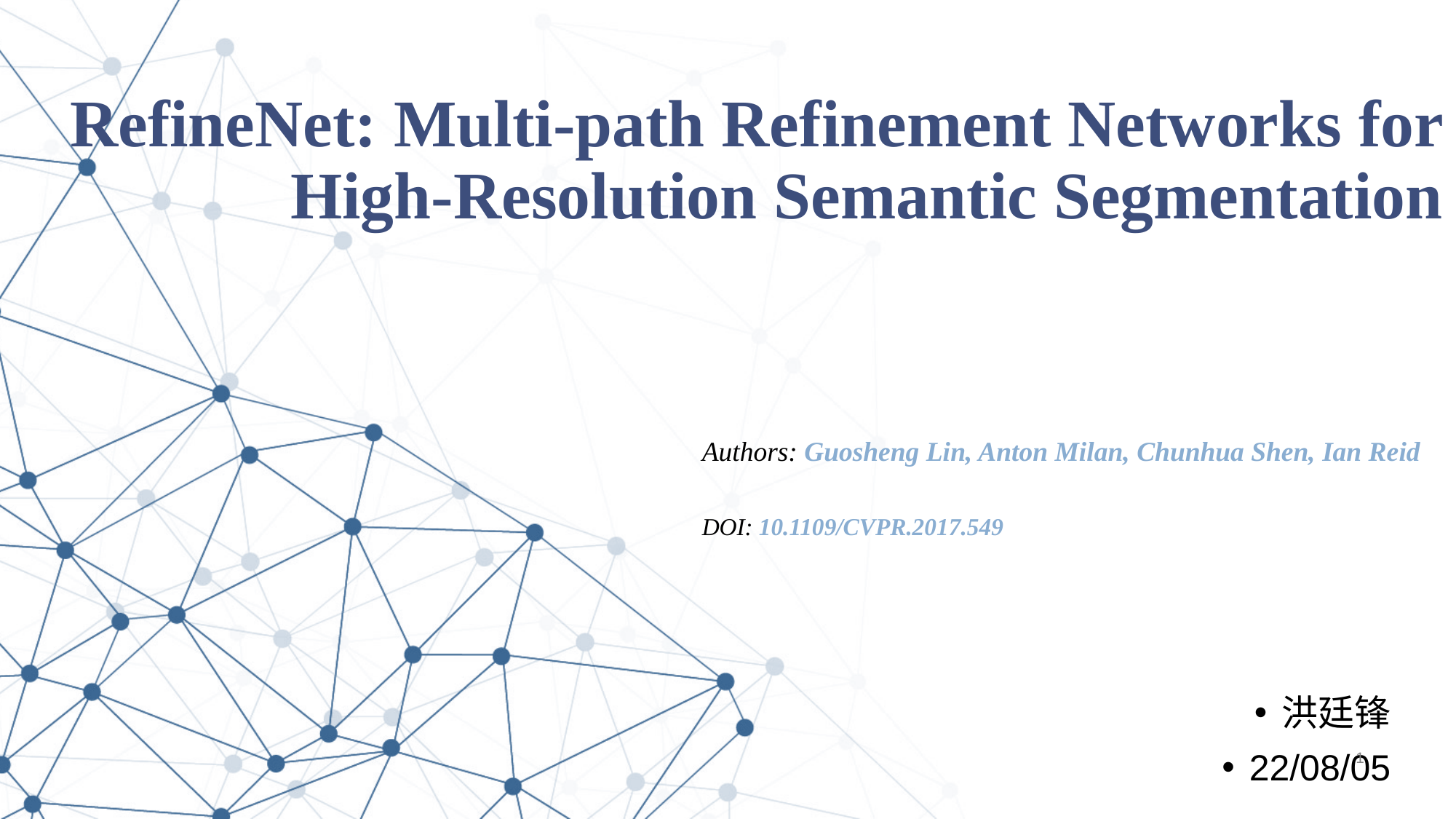

# RefineNet: Multi-path Refinement Networks for High-Resolution Semantic Segmentation
Authors: Guosheng Lin, Anton Milan, Chunhua Shen, Ian Reid
DOI: 10.1109/CVPR.2017.549
洪廷锋
22/08/05

1